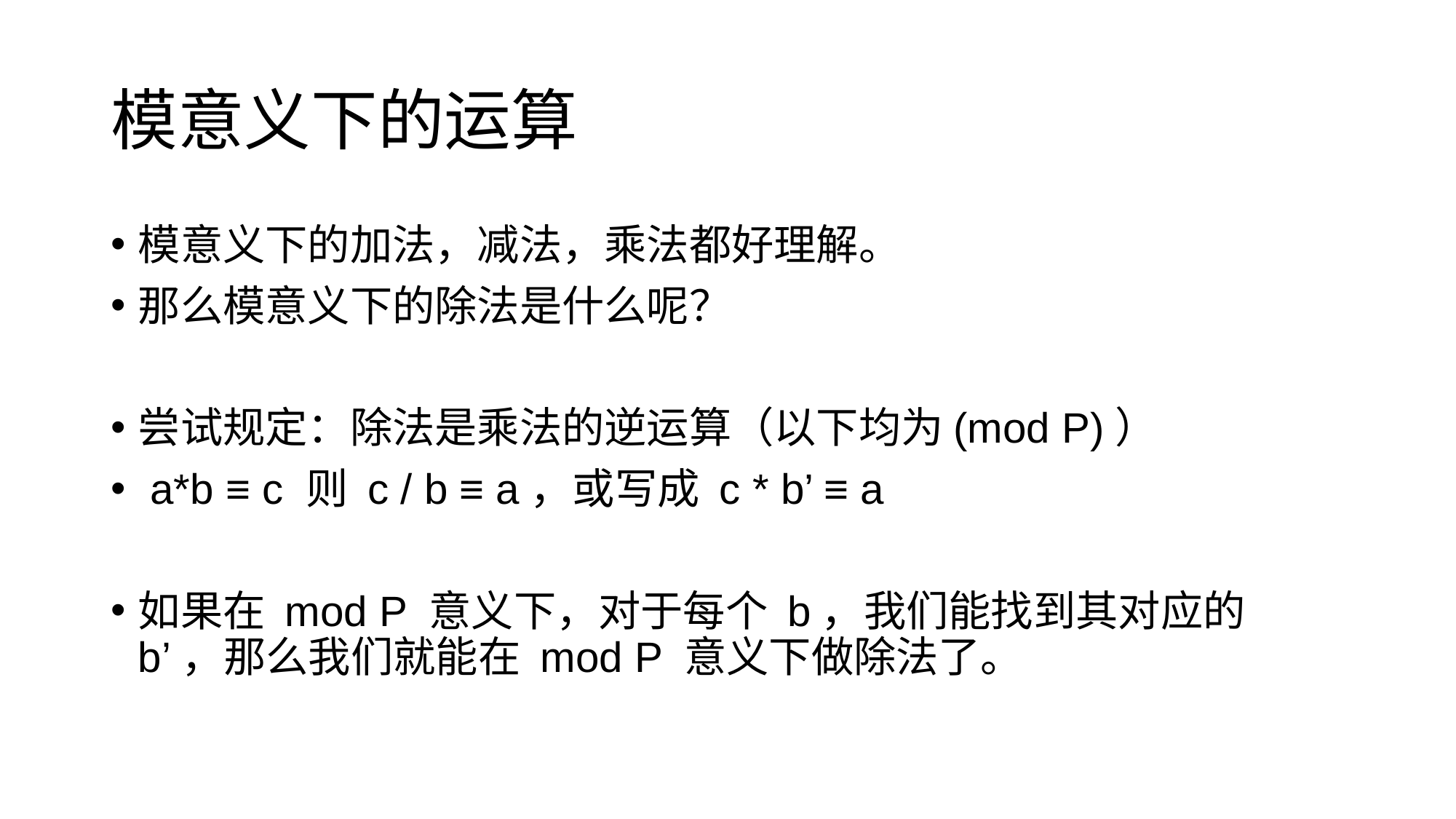

# 模意义下的运算
模意义下的加法，减法，乘法都好理解。
那么模意义下的除法是什么呢？

尝试规定：除法是乘法的逆运算（以下均为(mod P)）
 a*b ≡ c 则 c / b ≡ a，或写成 c * b’ ≡ a

如果在 mod P 意义下，对于每个 b，我们能找到其对应的 b’，那么我们就能在 mod P 意义下做除法了。